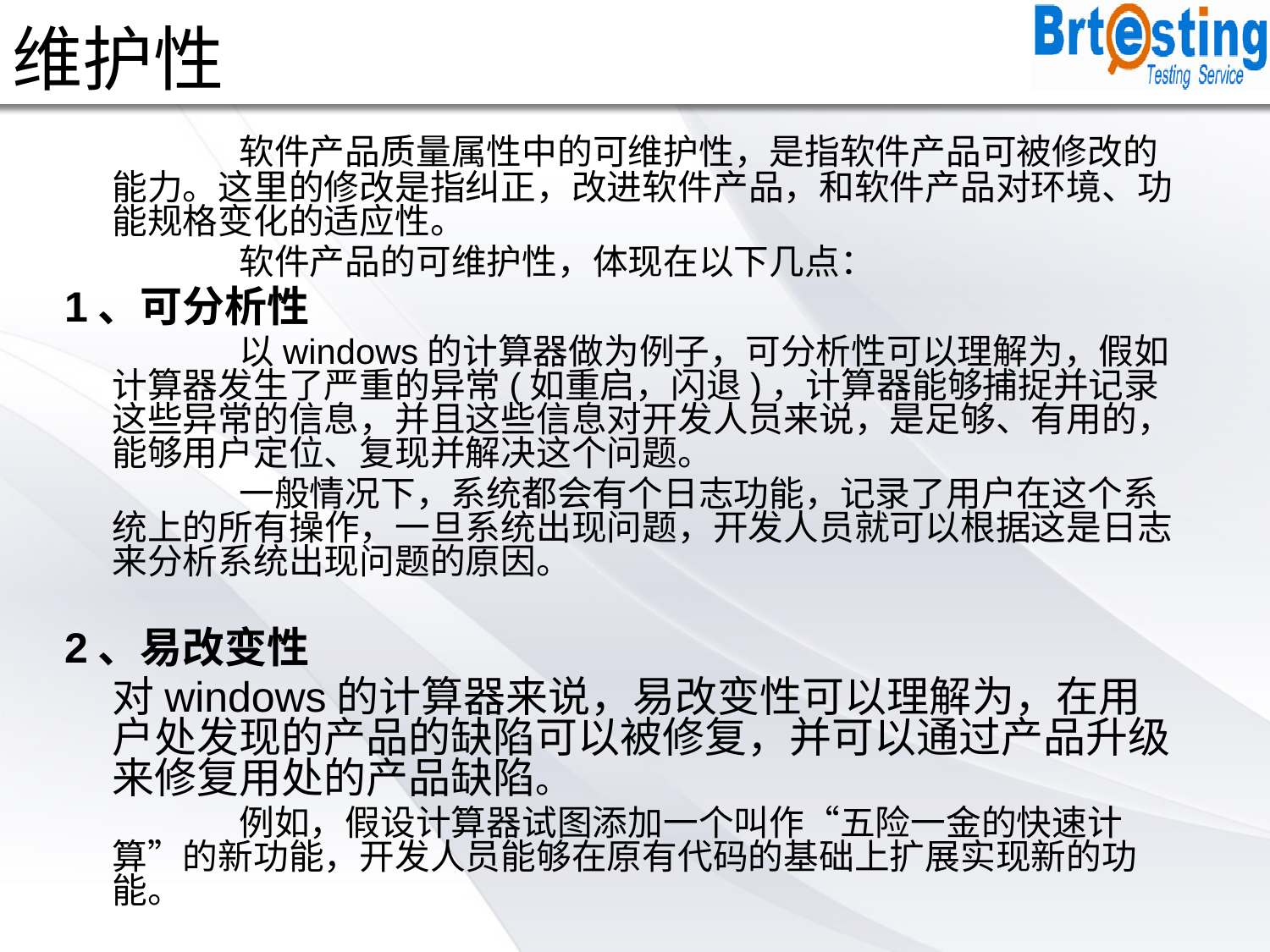

# 维护性
		软件产品质量属性中的可维护性，是指软件产品可被修改的能力。这里的修改是指纠正，改进软件产品，和软件产品对环境、功能规格变化的适应性。
		软件产品的可维护性，体现在以下几点：
1、可分析性
    		以windows的计算器做为例子，可分析性可以理解为，假如计算器发生了严重的异常(如重启，闪退)，计算器能够捕捉并记录这些异常的信息，并且这些信息对开发人员来说，是足够、有用的，能够用户定位、复现并解决这个问题。
		一般情况下，系统都会有个日志功能，记录了用户在这个系统上的所有操作，一旦系统出现问题，开发人员就可以根据这是日志来分析系统出现问题的原因。

2、易改变性
    	对windows的计算器来说，易改变性可以理解为，在用户处发现的产品的缺陷可以被修复，并可以通过产品升级来修复用处的产品缺陷。
		例如，假设计算器试图添加一个叫作“五险一金的快速计算”的新功能，开发人员能够在原有代码的基础上扩展实现新的功能。